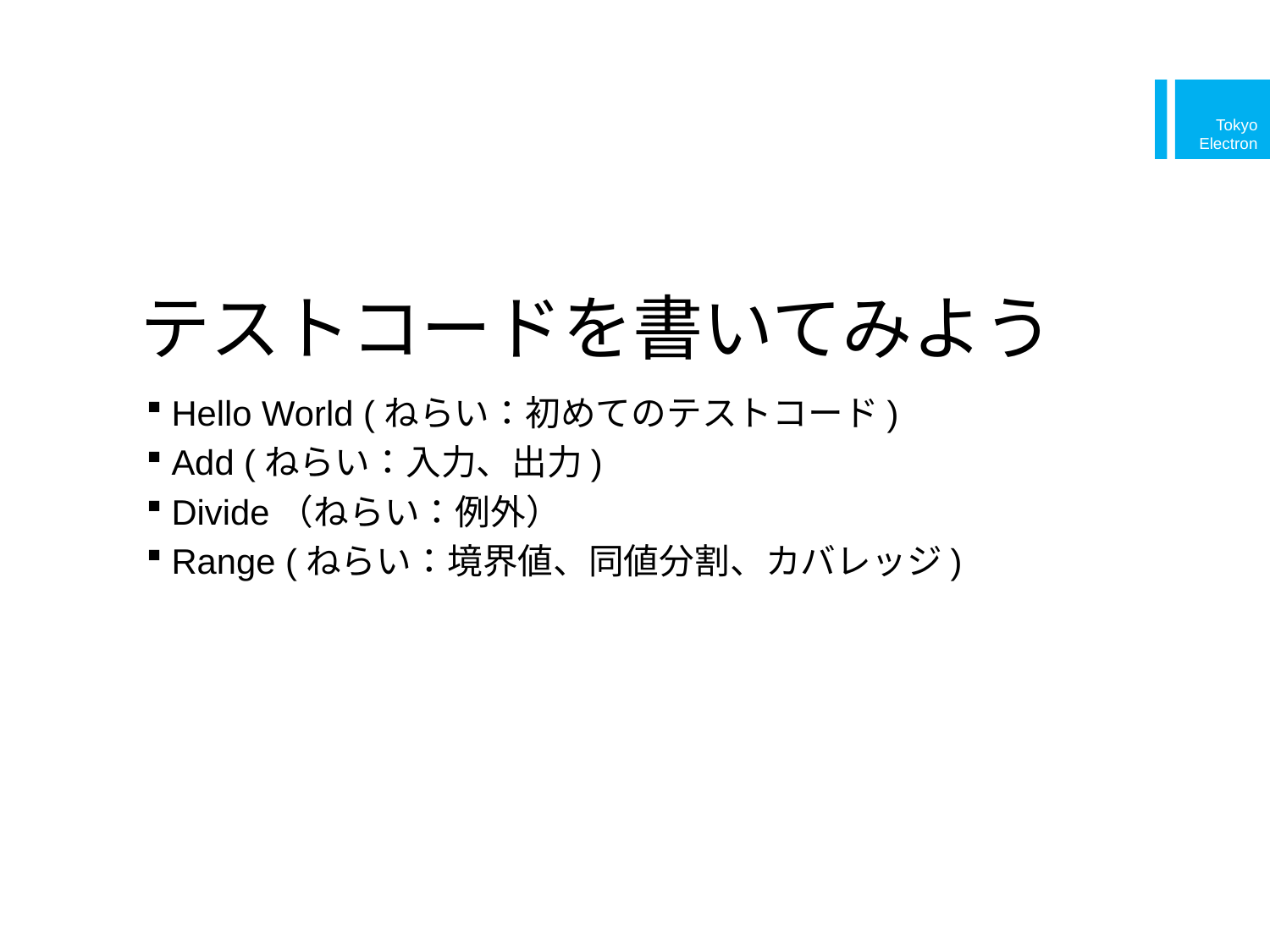

# テストコードを書いてみよう
Hello World (ねらい：初めてのテストコード)
Add (ねらい：入力、出力)
Divide（ねらい：例外）
Range (ねらい：境界値、同値分割、カバレッジ)